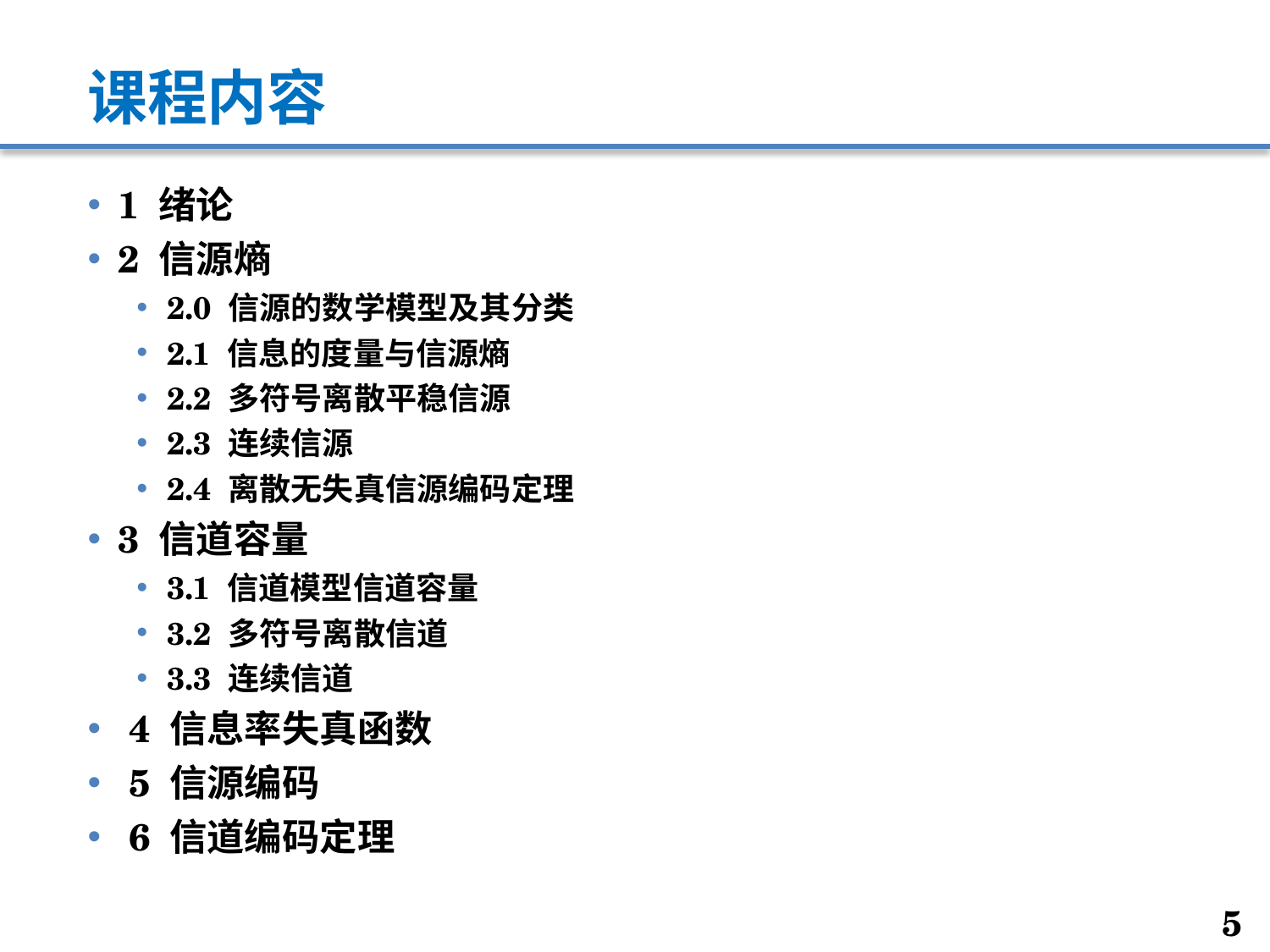

# 课程内容
1 绪论
2 信源熵
2.0 信源的数学模型及其分类
2.1 信息的度量与信源熵
2.2 多符号离散平稳信源
2.3 连续信源
2.4 离散无失真信源编码定理
3 信道容量
3.1 信道模型信道容量
3.2 多符号离散信道
3.3 连续信道
 4 信息率失真函数
 5 信源编码
 6 信道编码定理
5